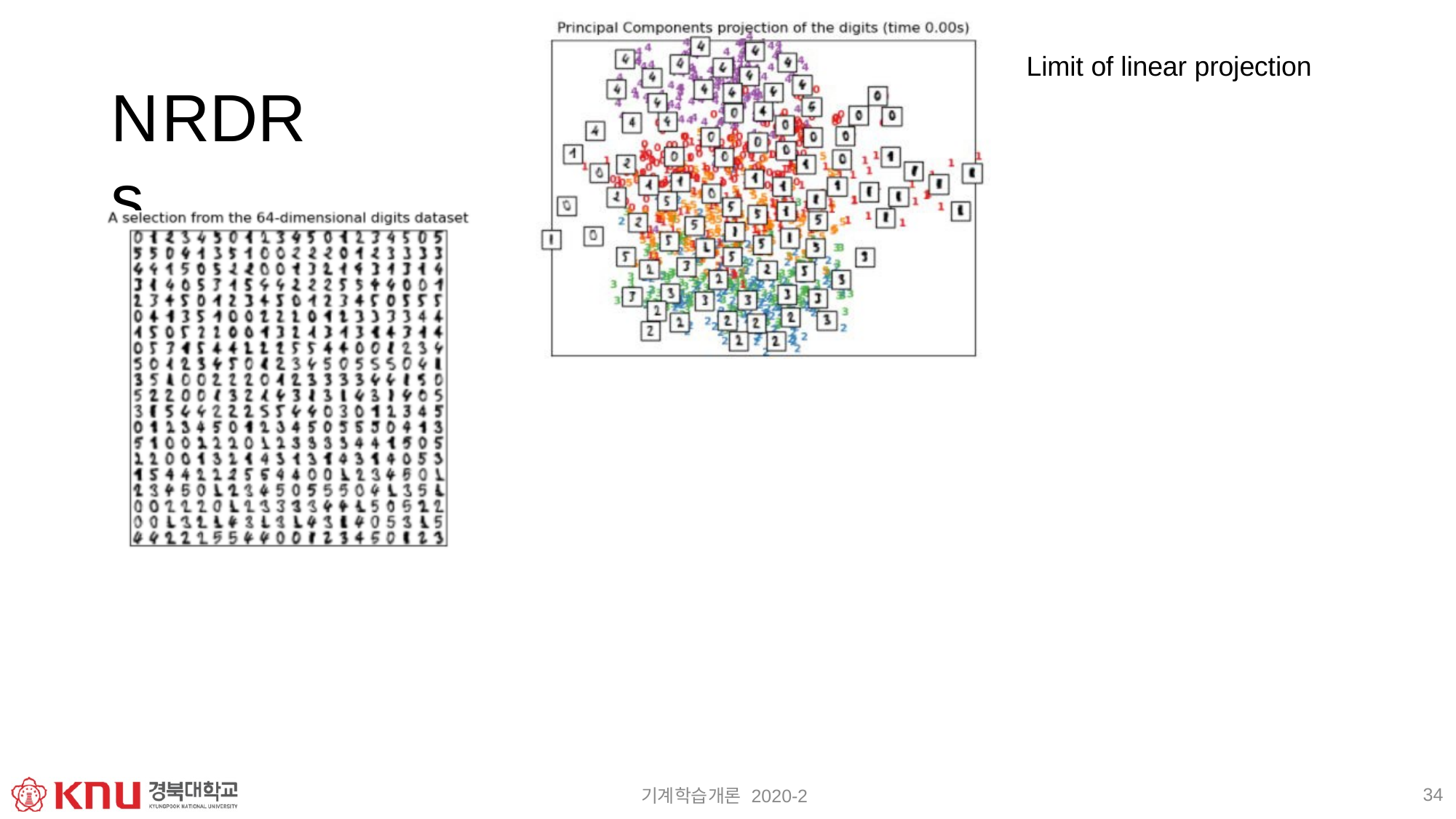

Limit of linear projection
# NRDRs

34
기계학습개론 2020-2